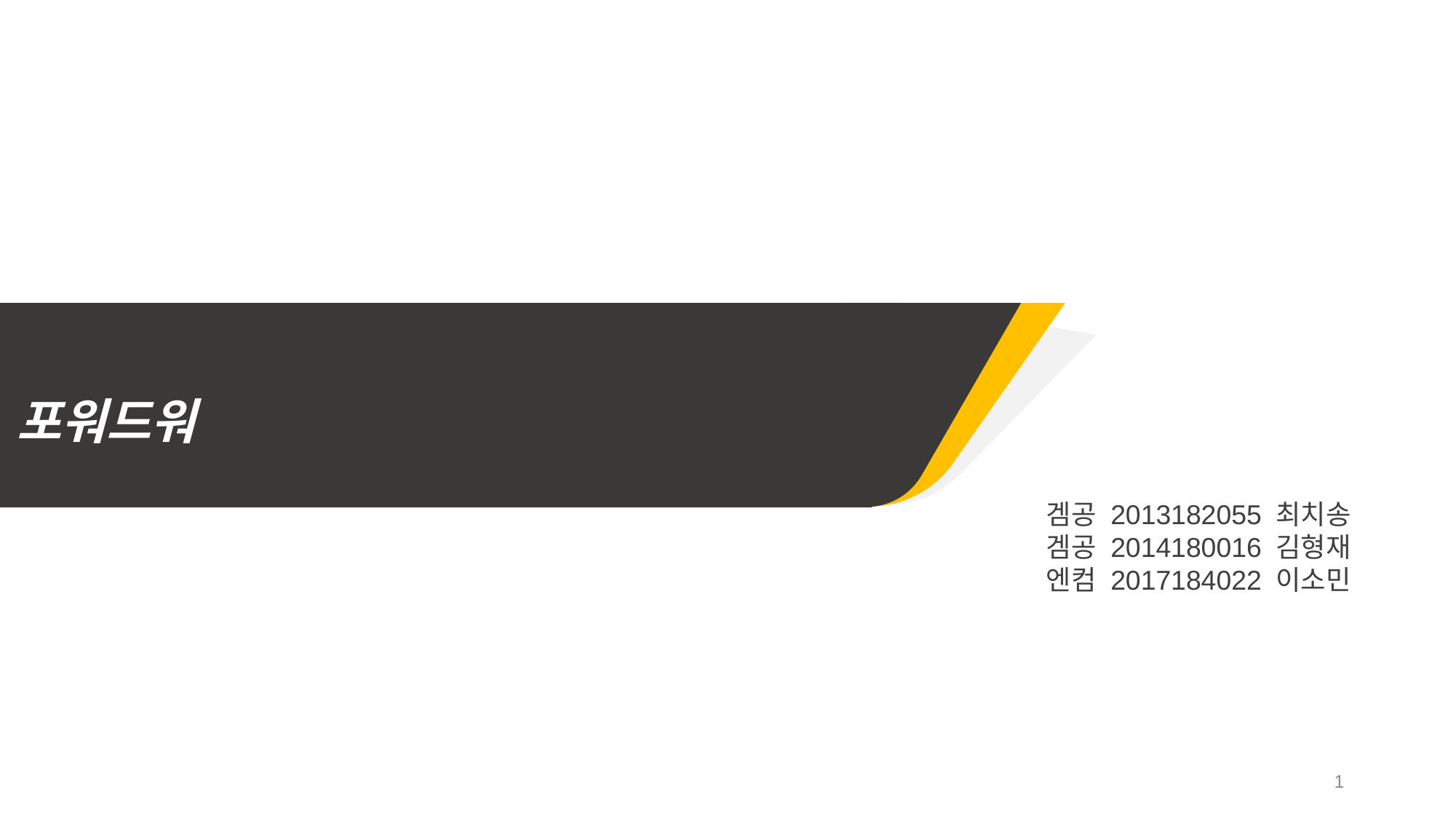

포워드워

겜공 2013182055 최치송
겜공 2014180016 김형재
엔컴 2017184022 이소민
1